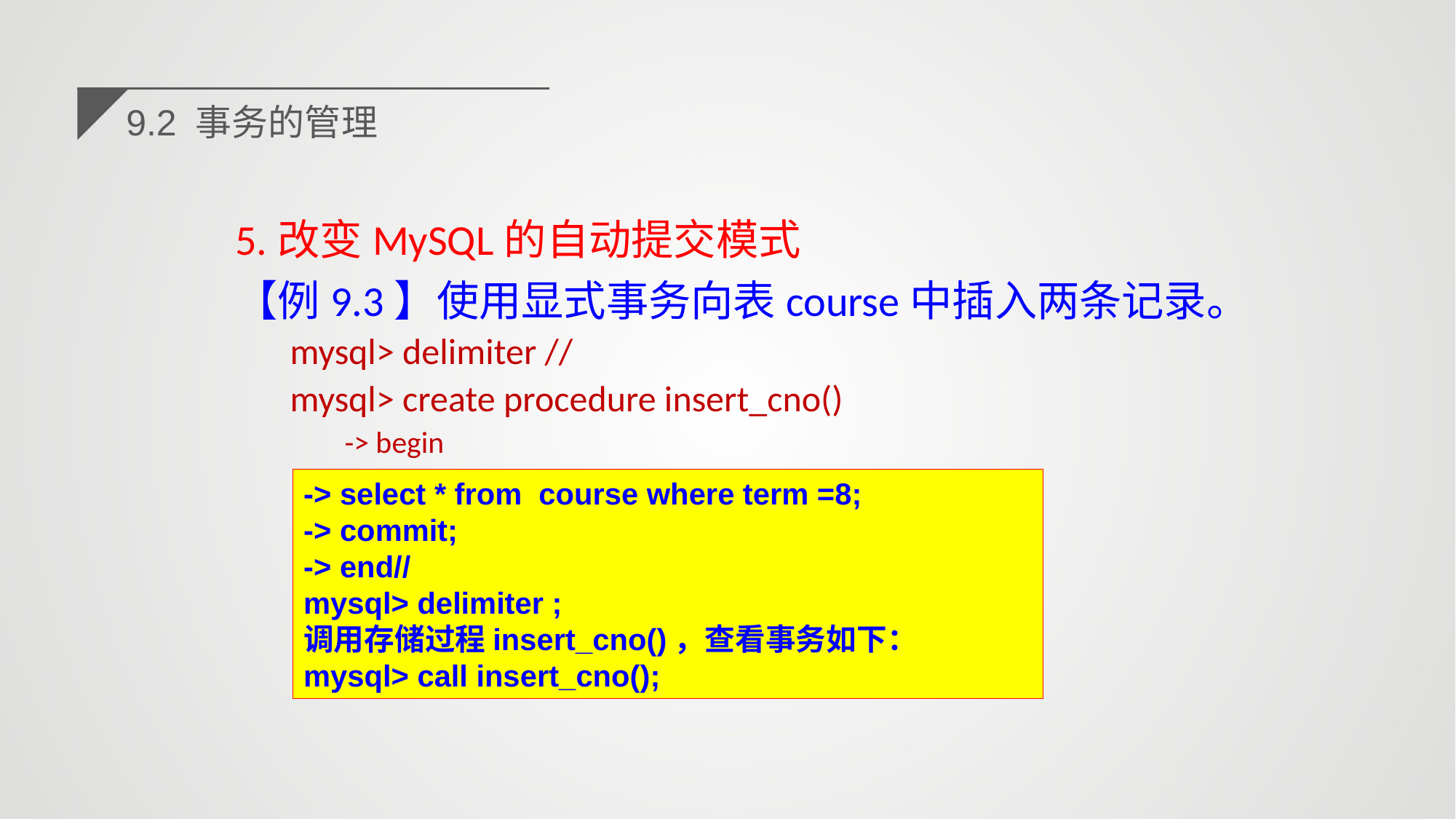

9.2 事务的管理

5.改变MySQL的自动提交模式
【例9.3】使用显式事务向表course中插入两条记录。
mysql> delimiter //
mysql> create procedure insert_cno()
-> begin
-> start transaction;
->   insert into course
->      values('c05141','WIN设计','选修',48,8,8);
->    insert into course
->       values('c05142','WEB语言','选修',32,8,8);
-> select * from  course where term =8;
-> commit;
-> end//
mysql> delimiter ;
调用存储过程insert_cno()，查看事务如下：
mysql> call insert_cno();